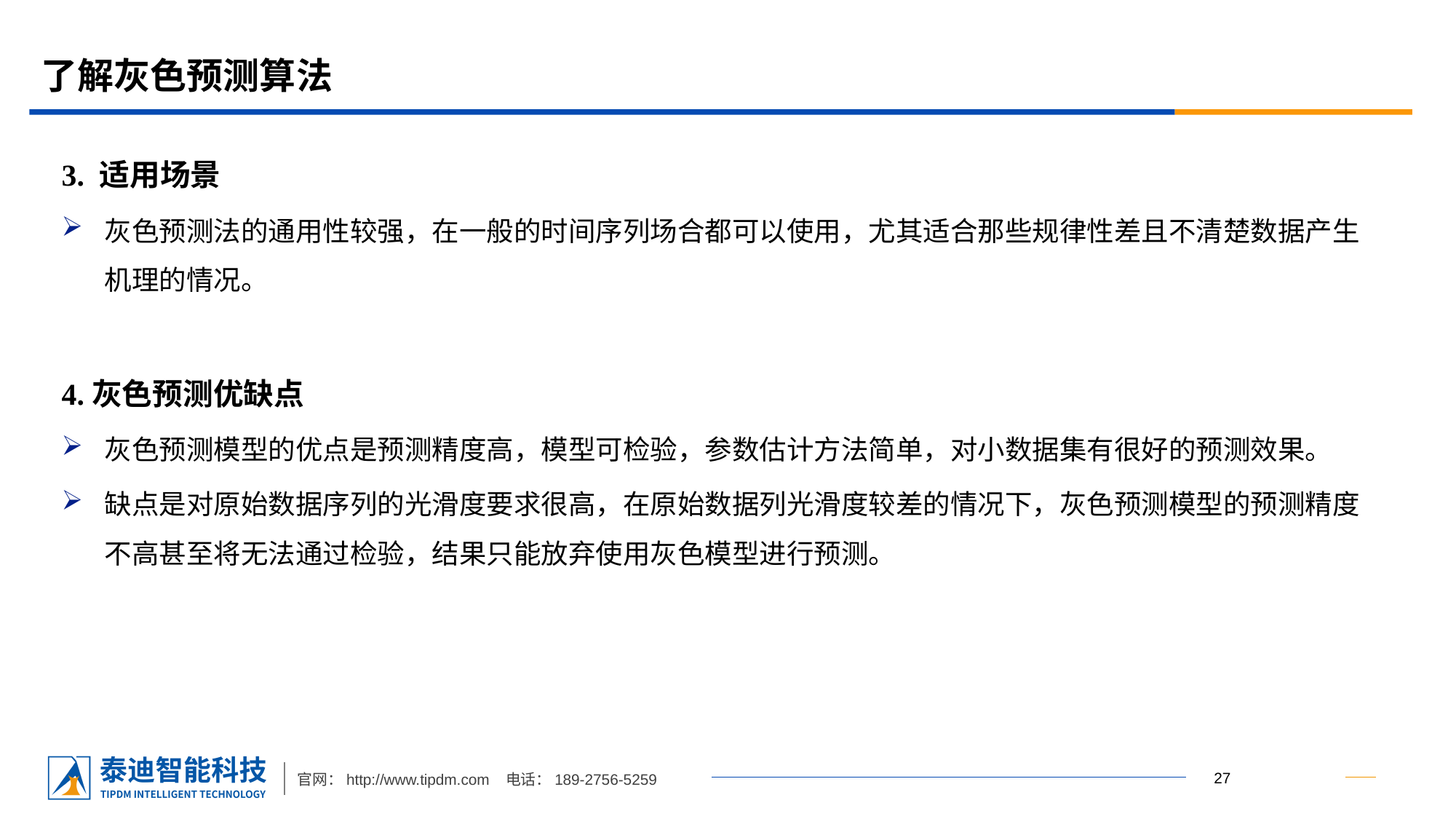

# 了解灰色预测算法
3. 适用场景
灰色预测法的通用性较强，在一般的时间序列场合都可以使用，尤其适合那些规律性差且不清楚数据产生机理的情况。

4.灰色预测优缺点
灰色预测模型的优点是预测精度高，模型可检验，参数估计方法简单，对小数据集有很好的预测效果。
缺点是对原始数据序列的光滑度要求很高，在原始数据列光滑度较差的情况下，灰色预测模型的预测精度不高甚至将无法通过检验，结果只能放弃使用灰色模型进行预测。